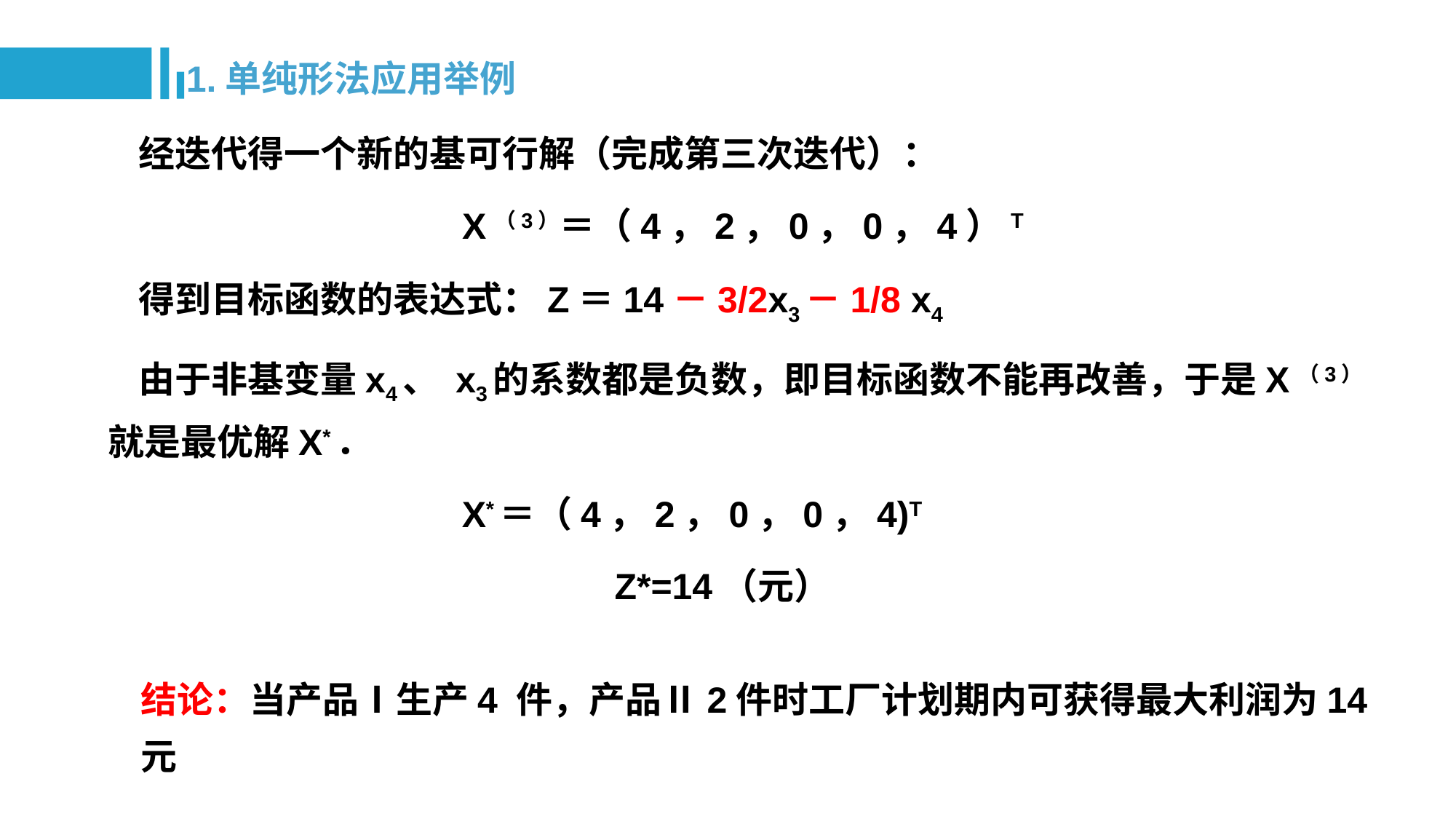

1.单纯形法应用举例

      经迭代得一个新的基可行解（完成第三次迭代）：
    X（3）＝（4，2，0，0，4）T
      得到目标函数的表达式：Z＝14－3/2x3－1/8 x4
      由于非基变量x4、 x3的系数都是负数，即目标函数不能再改善，于是X（3）就是最优解X*．
X*＝（4，2，0，0，4)T
Z*=14（元）

结论：当产品Ⅰ生产4 件，产品Ⅱ2件时工厂计划期内可获得最大利润为14元